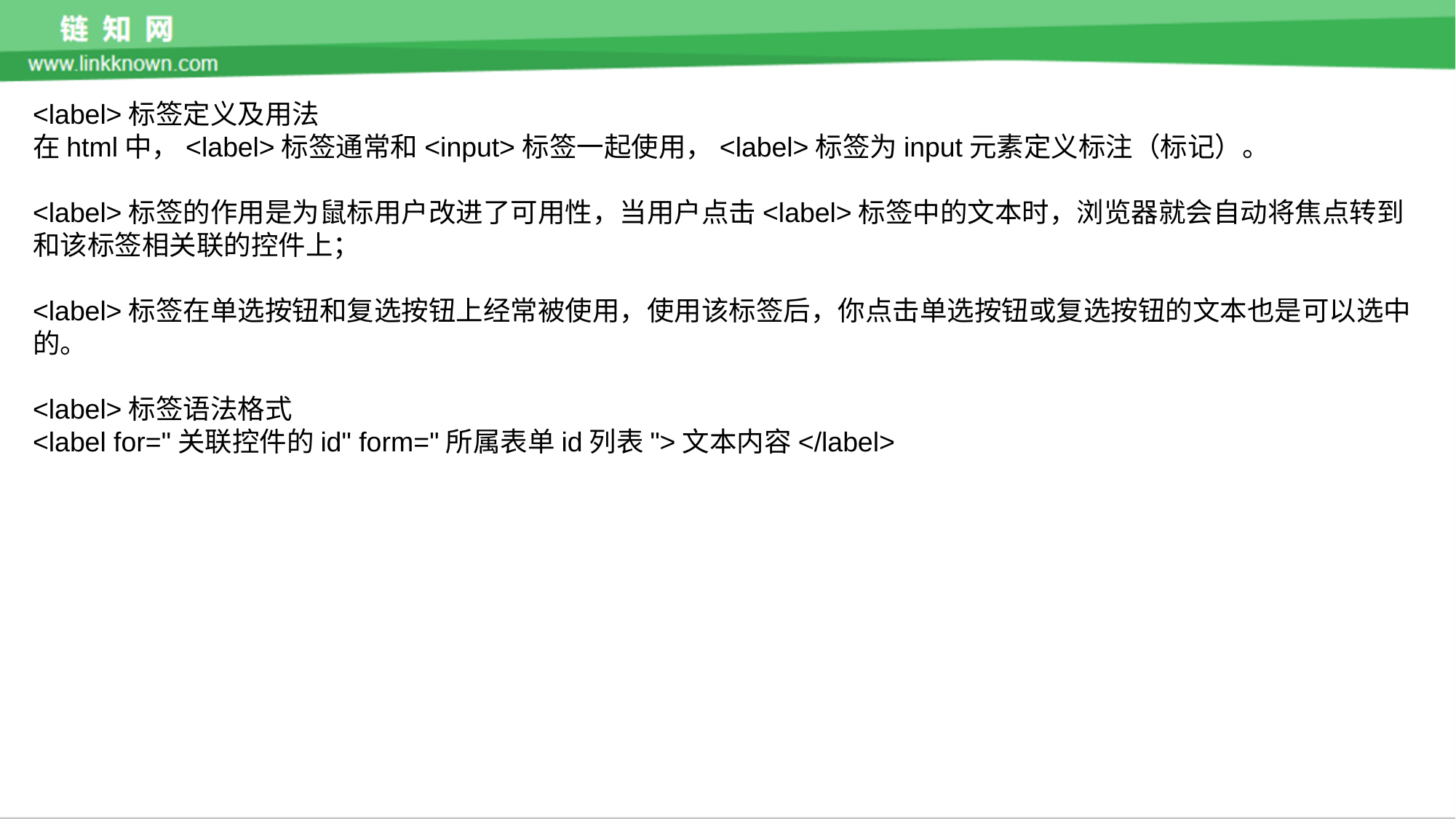

<label>标签定义及用法
在html中，<label>标签通常和<input>标签一起使用，<label>标签为input元素定义标注（标记）。

<label>标签的作用是为鼠标用户改进了可用性，当用户点击<label>标签中的文本时，浏览器就会自动将焦点转到和该标签相关联的控件上；

<label>标签在单选按钮和复选按钮上经常被使用，使用该标签后，你点击单选按钮或复选按钮的文本也是可以选中的。

<label>标签语法格式
<label for="关联控件的id" form="所属表单id列表">文本内容</label>